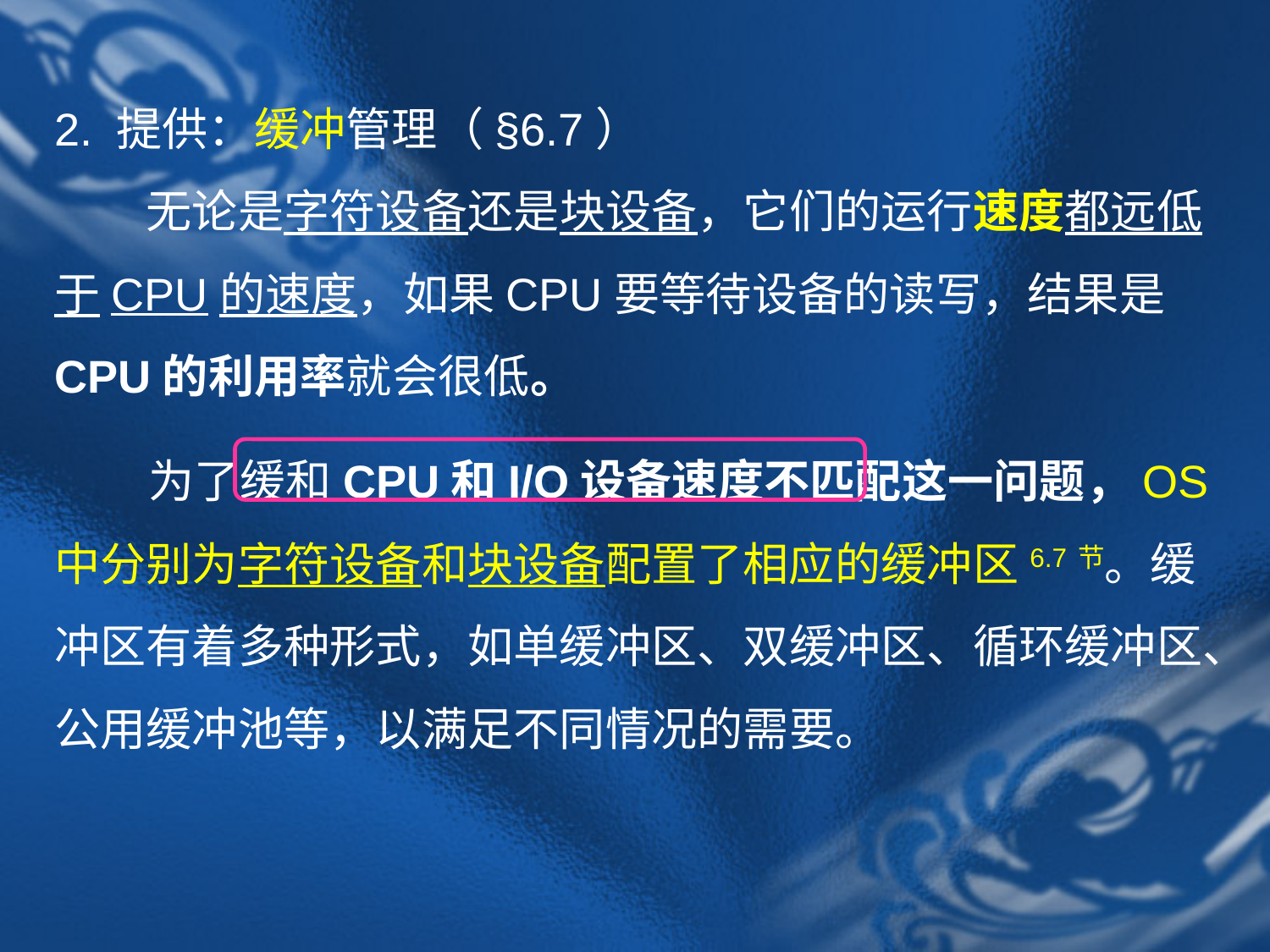

2. 提供：缓冲管理（§6.7）
　　无论是字符设备还是块设备，它们的运行速度都远低于CPU的速度，如果CPU要等待设备的读写，结果是CPU的利用率就会很低。
        为了缓和CPU和I/O设备速度不匹配这一问题，OS中分别为字符设备和块设备配置了相应的缓冲区6.7节。缓冲区有着多种形式，如单缓冲区、双缓冲区、循环缓冲区、公用缓冲池等，以满足不同情况的需要。